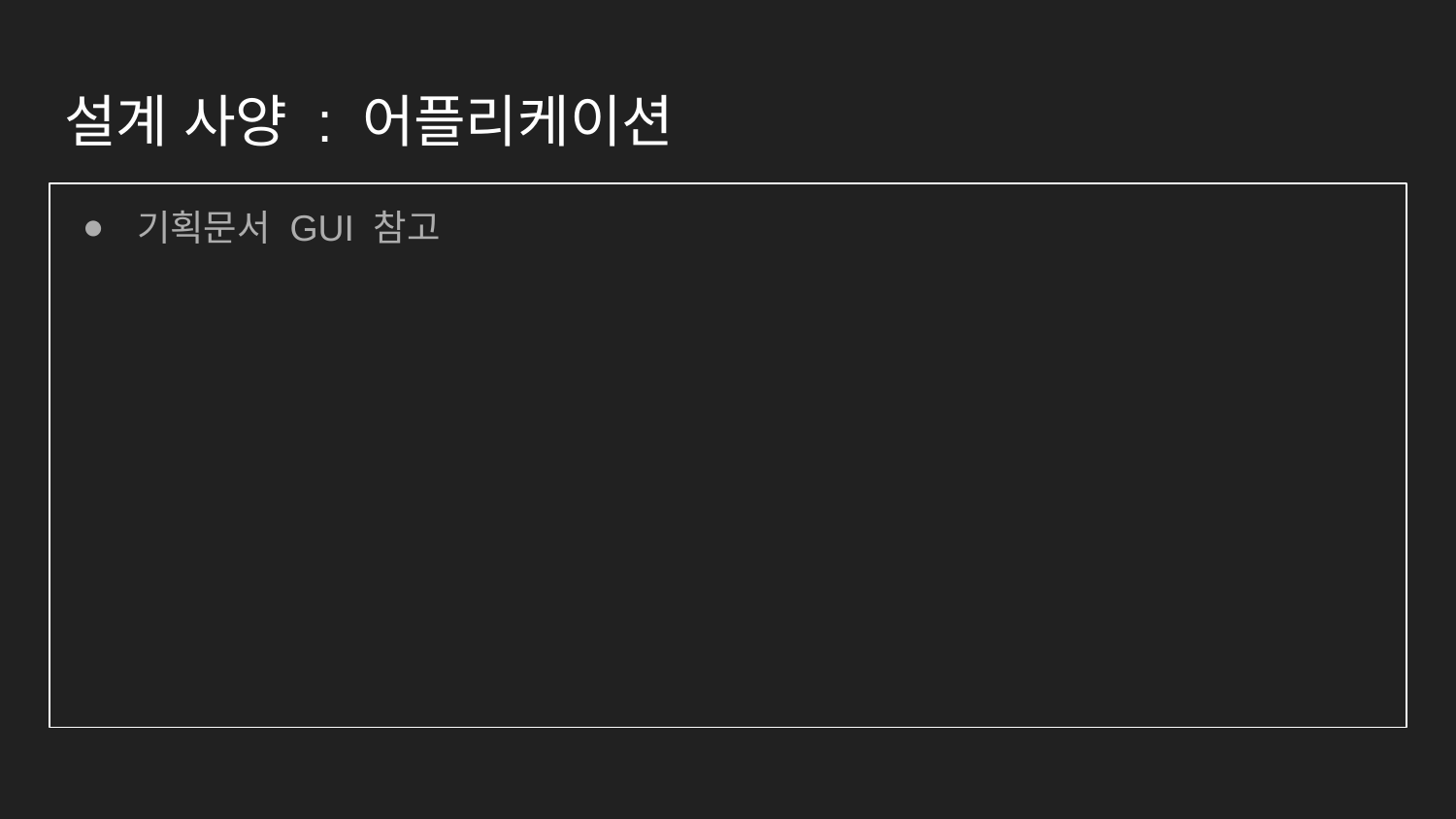

# 설계 사양 : 어플리케이션
기획문서 GUI 참고